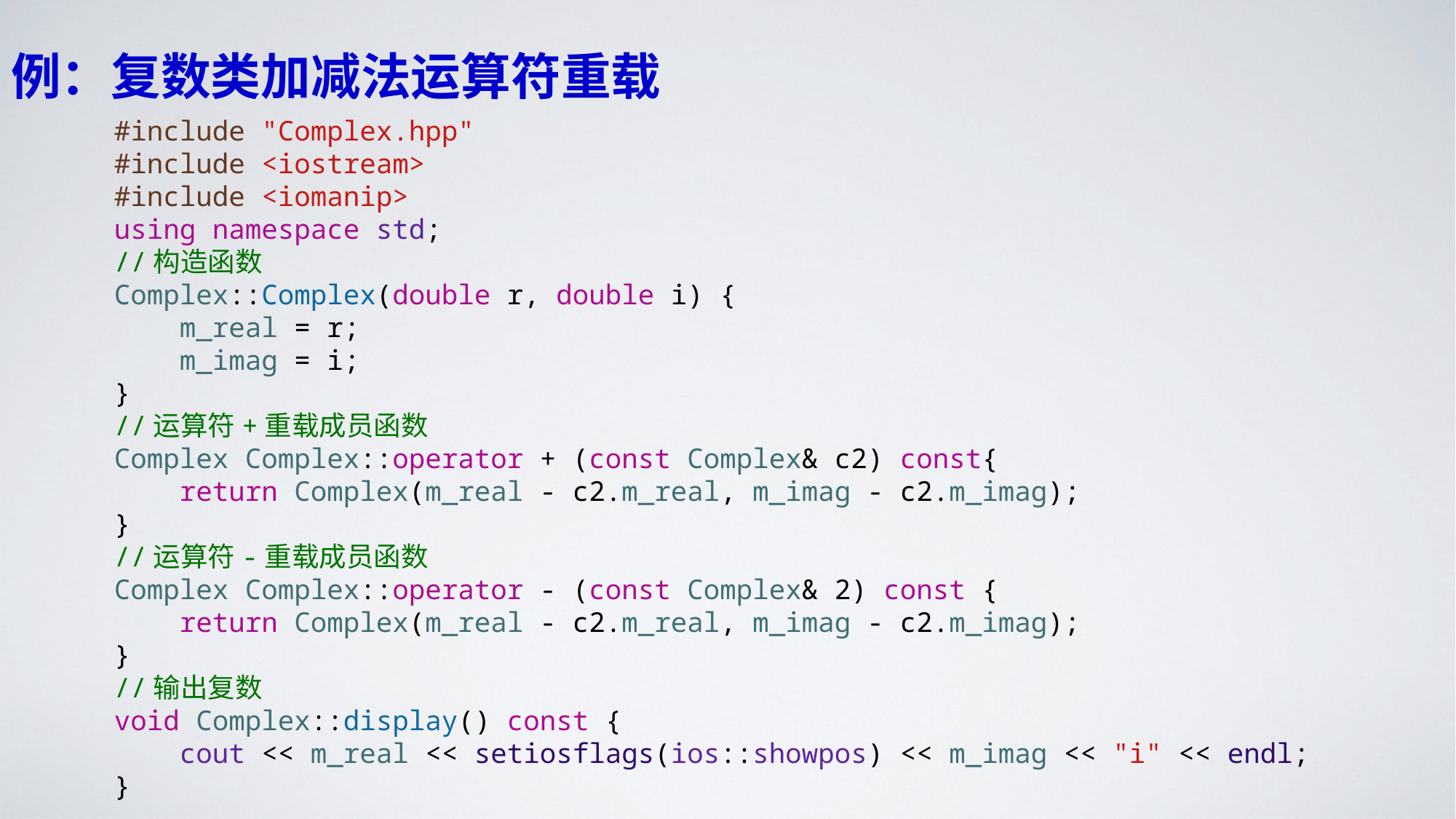

# 例：复数类加减法运算符重载
#include "Complex.hpp"
#include <iostream>
#include <iomanip>
using namespace std;
//构造函数
Complex::Complex(double r, double i) {
    m_real = r;
    m_imag = i;
}
//运算符+重载成员函数
Complex Complex::operator + (const Complex& c2) const{
    return Complex(m_real - c2.m_real, m_imag - c2.m_imag);
}
//运算符-重载成员函数
Complex Complex::operator - (const Complex& 2) const {
    return Complex(m_real - c2.m_real, m_imag - c2.m_imag);
}
//输出复数
void Complex::display() const {
    cout << m_real << setiosflags(ios::showpos) << m_imag << "i" << endl;
}